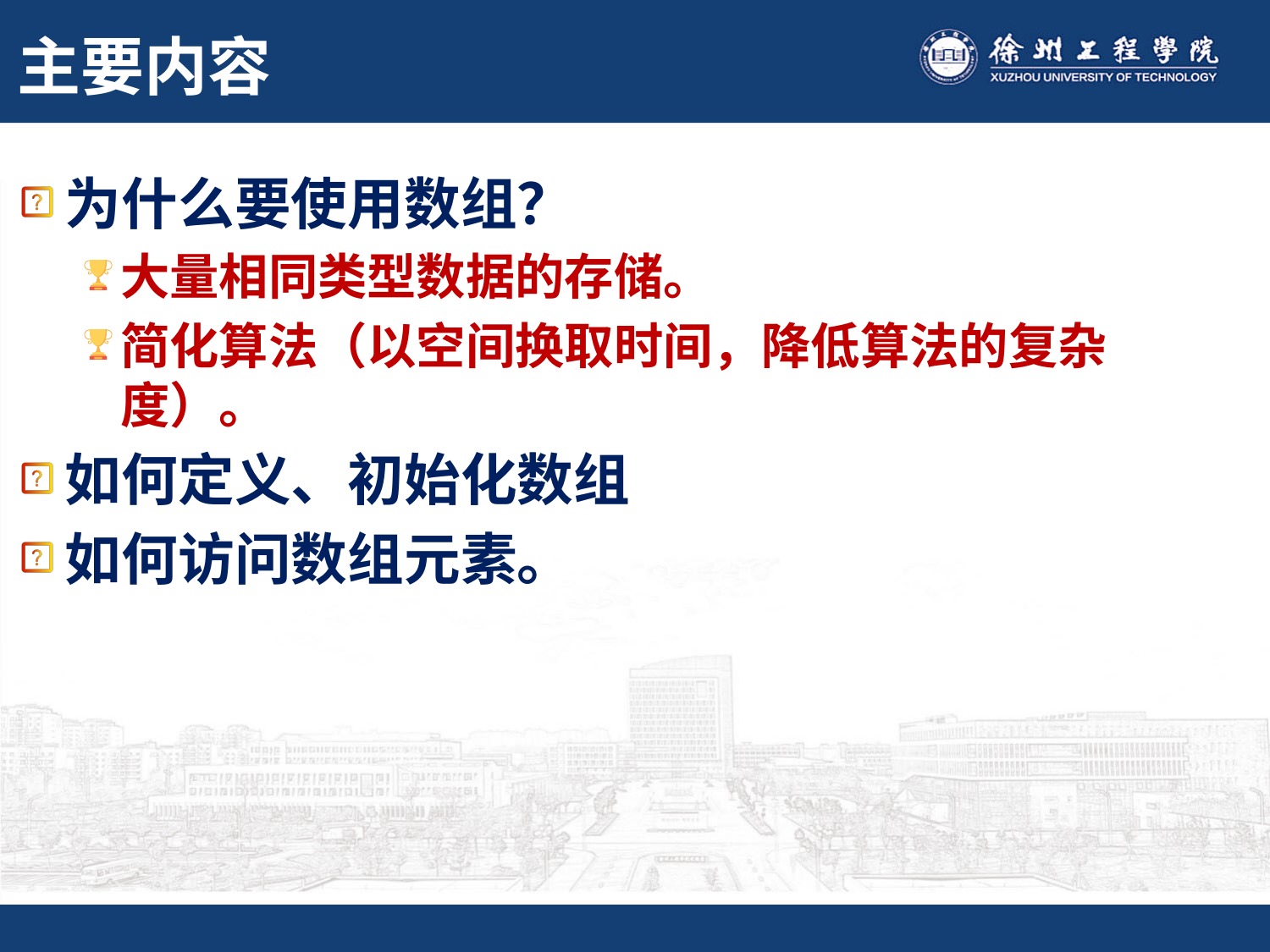

# 主要内容
为什么要使用数组？
大量相同类型数据的存储。
简化算法（以空间换取时间，降低算法的复杂度）。
如何定义、初始化数组
如何访问数组元素。